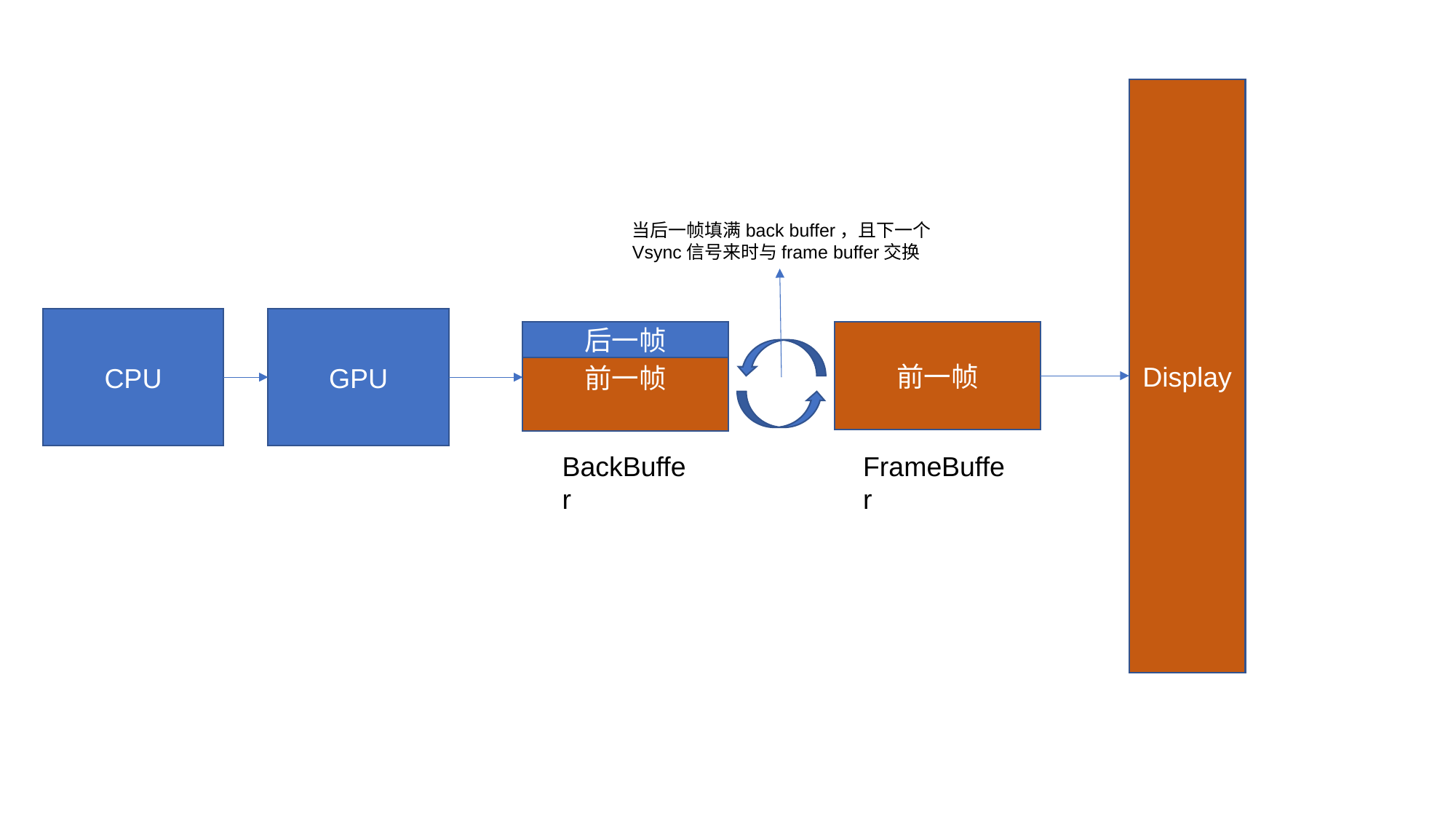

Display
当后一帧填满back buffer，且下一个Vsync信号来时与frame buffer交换
CPU
GPU
前一帧
后一帧
前一帧

BackBuffer
FrameBuffer